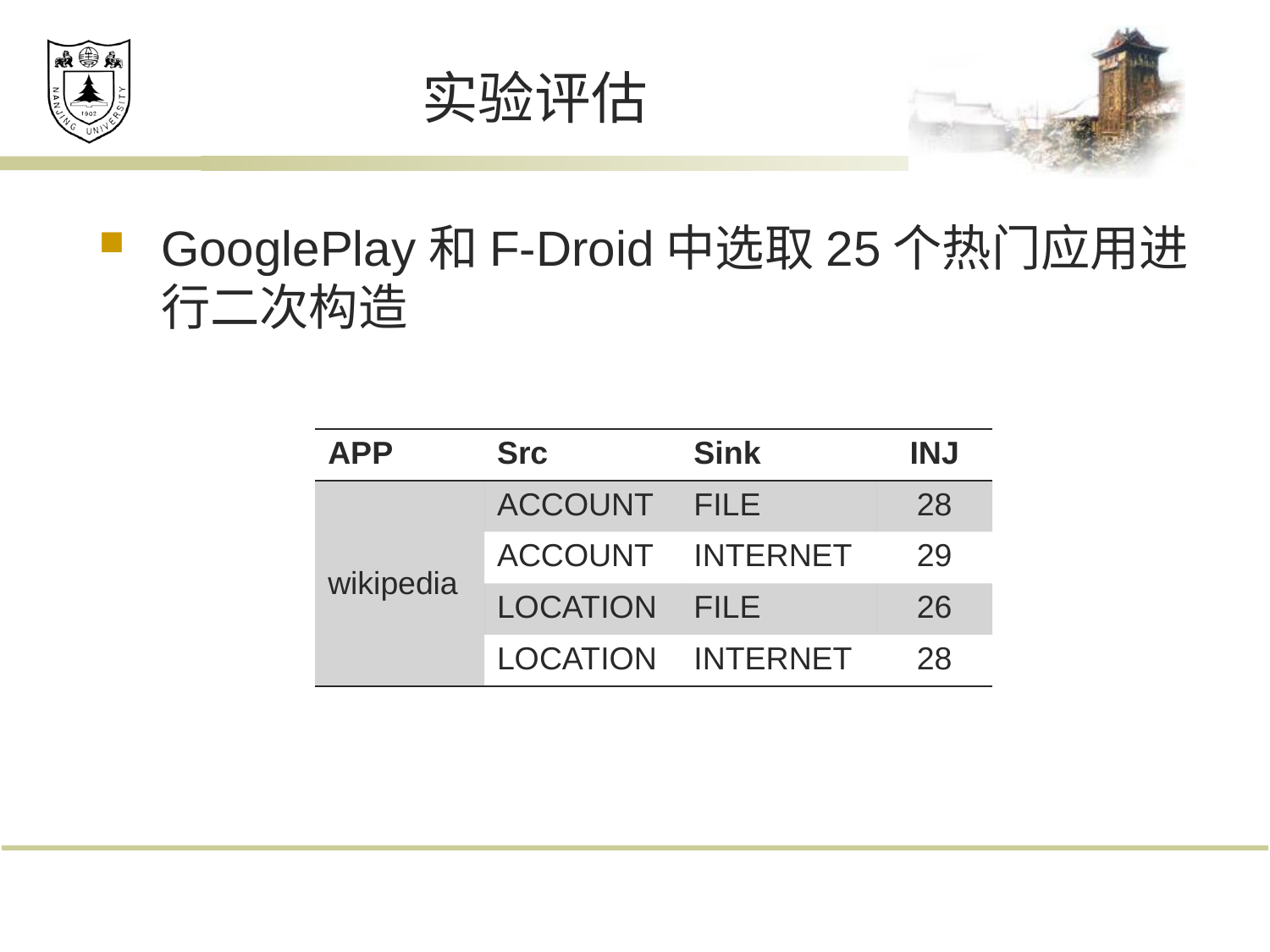

# 实验评估
GooglePlay和F-Droid中选取25个热门应用进行二次构造

| APP | Src | Sink | INJ |
| --- | --- | --- | --- |
| wikipedia | ACCOUNT | FILE | 28 |
|  | ACCOUNT | INTERNET | 29 |
|  | LOCATION | FILE | 26 |
|  | LOCATION | INTERNET | 28 |

14